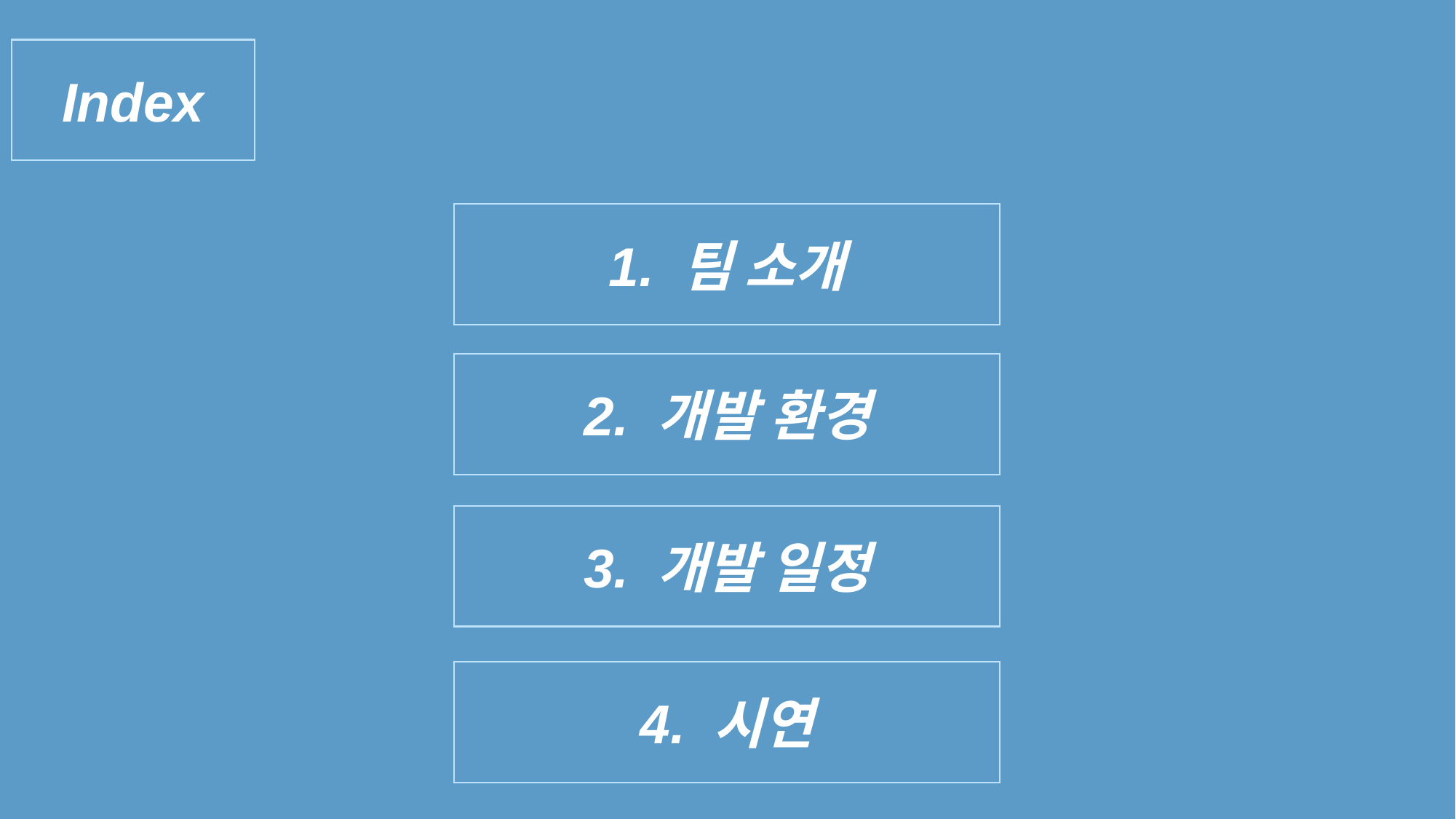

Index
1. 팀 소개
2. 개발 환경
3. 개발 일정
4. 시연